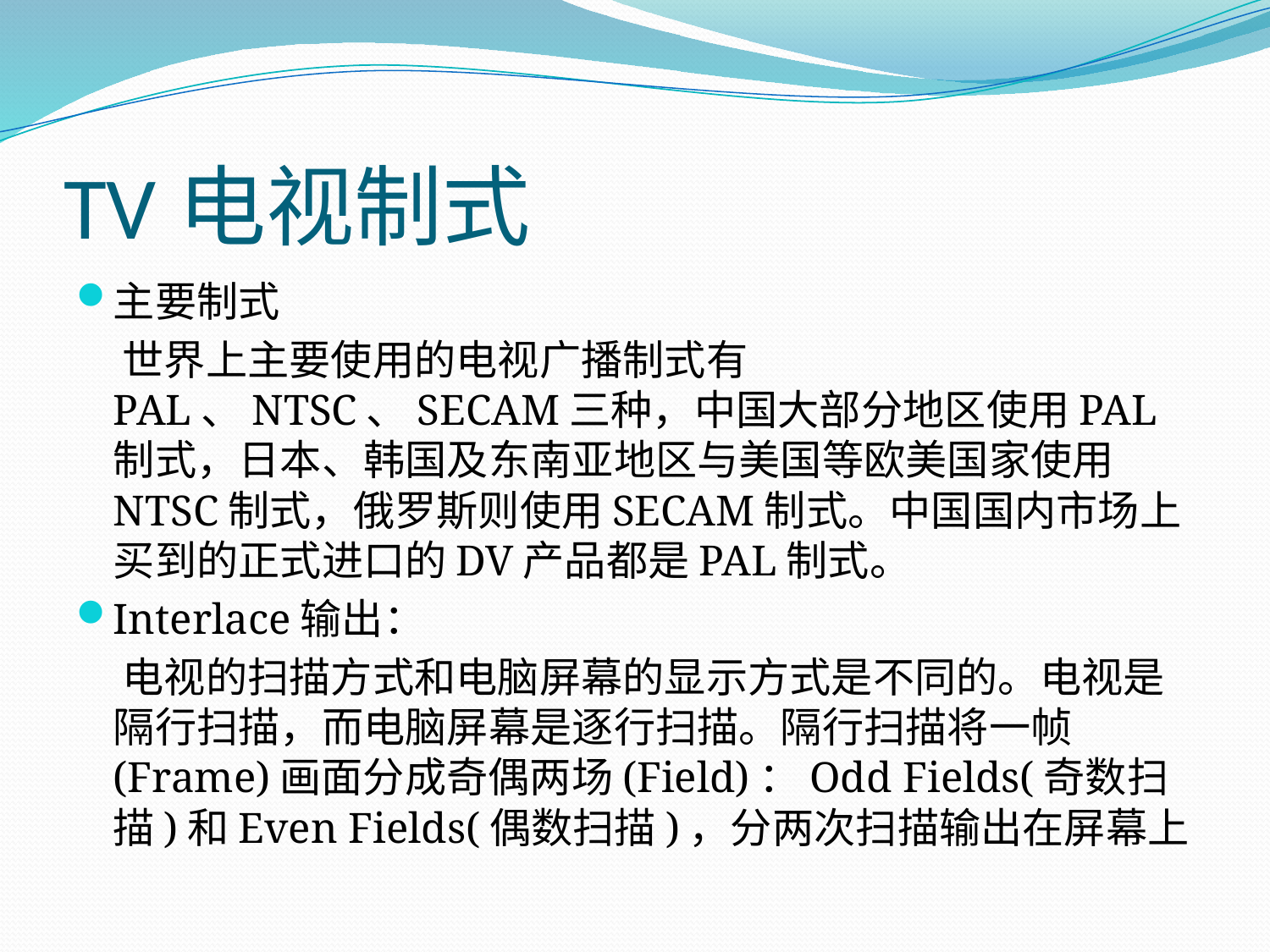

# TV电视制式
主要制式
    世界上主要使用的电视广播制式有PAL、NTSC、SECAM三种，中国大部分地区使用PAL制式，日本、韩国及东南亚地区与美国等欧美国家使用NTSC制式，俄罗斯则使用SECAM制式。中国国内市场上买到的正式进口的DV产品都是PAL制式。
Interlace输出：
    电视的扫描方式和电脑屏幕的显示方式是不同的。电视是隔行扫描，而电脑屏幕是逐行扫描。隔行扫描将一帧(Frame)画面分成奇偶两场(Field)：Odd Fields(奇数扫描)和Even Fields(偶数扫描)，分两次扫描输出在屏幕上